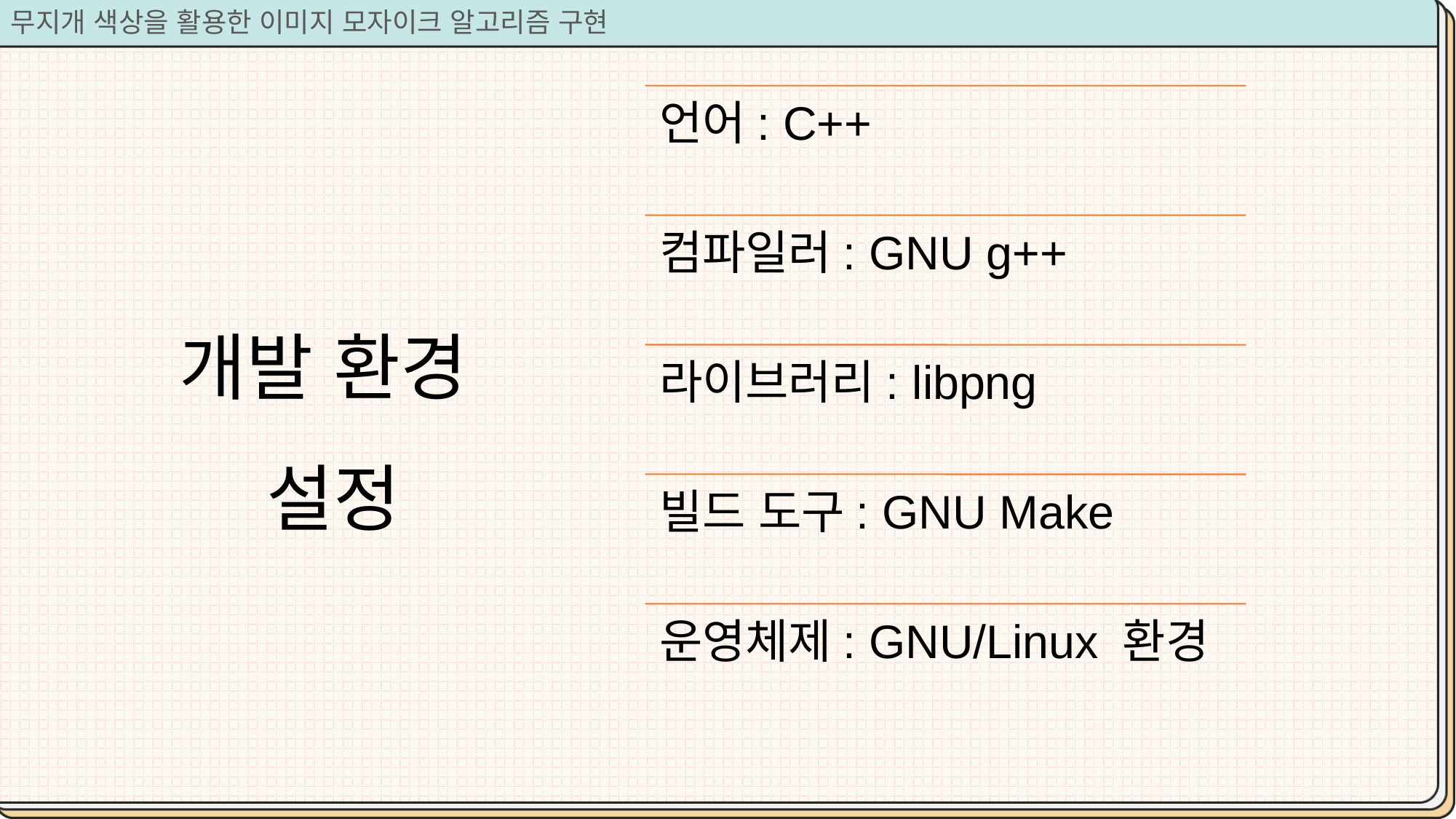

언어: C++
컴파일러: GNU g++
라이브러리: libpng
빌드 도구: GNU Make
운영체제: GNU/Linux 환경
# 개발 환경 설정